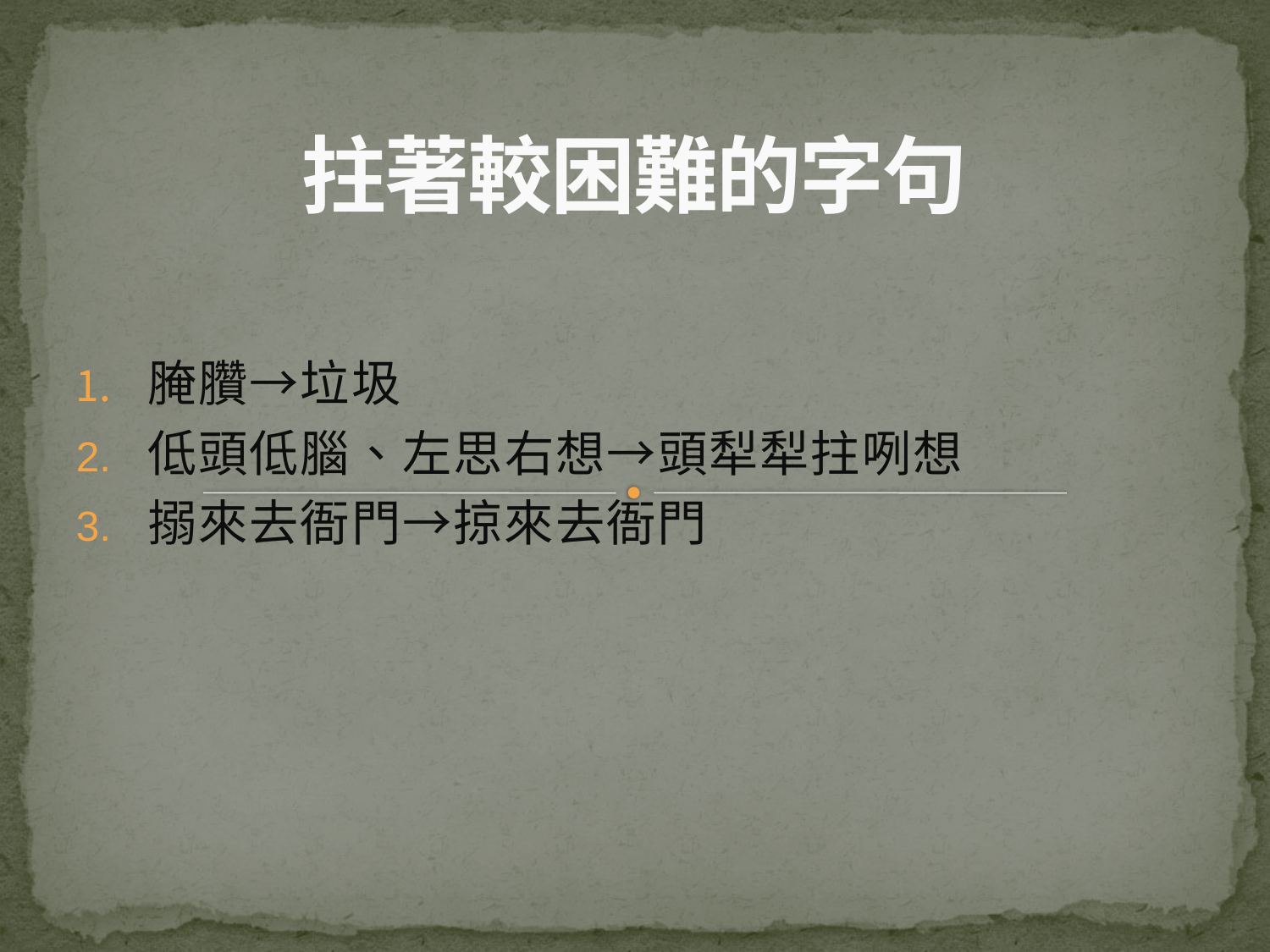

# 拄著較困難的字句
腌臢→垃圾
低頭低腦、左思右想→頭犁犁拄咧想
搦來去衙門→掠來去衙門